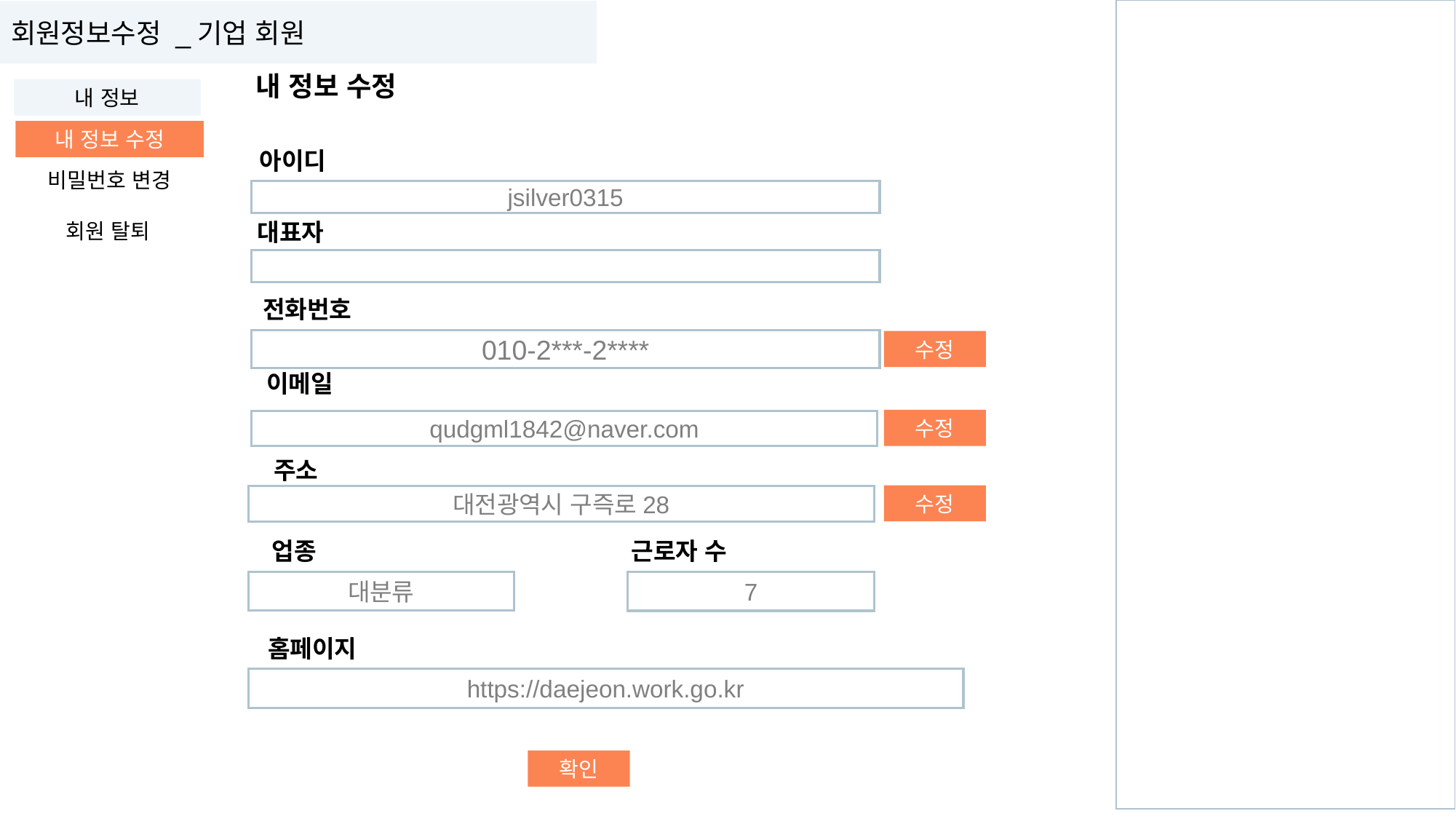

회원정보수정 _기업 회원
내 정보 수정
내 정보
내 정보 수정
비밀번호 변경
회원 탈퇴
아이디
jsilver0315
대표자

전화번호
010-2***-2****
수정
이메일
수정
qudgml1842@naver.com
주소
수정
대전광역시 구즉로28
업종
근로자 수
대분류
7
홈페이지
https://daejeon.work.go.kr
확인